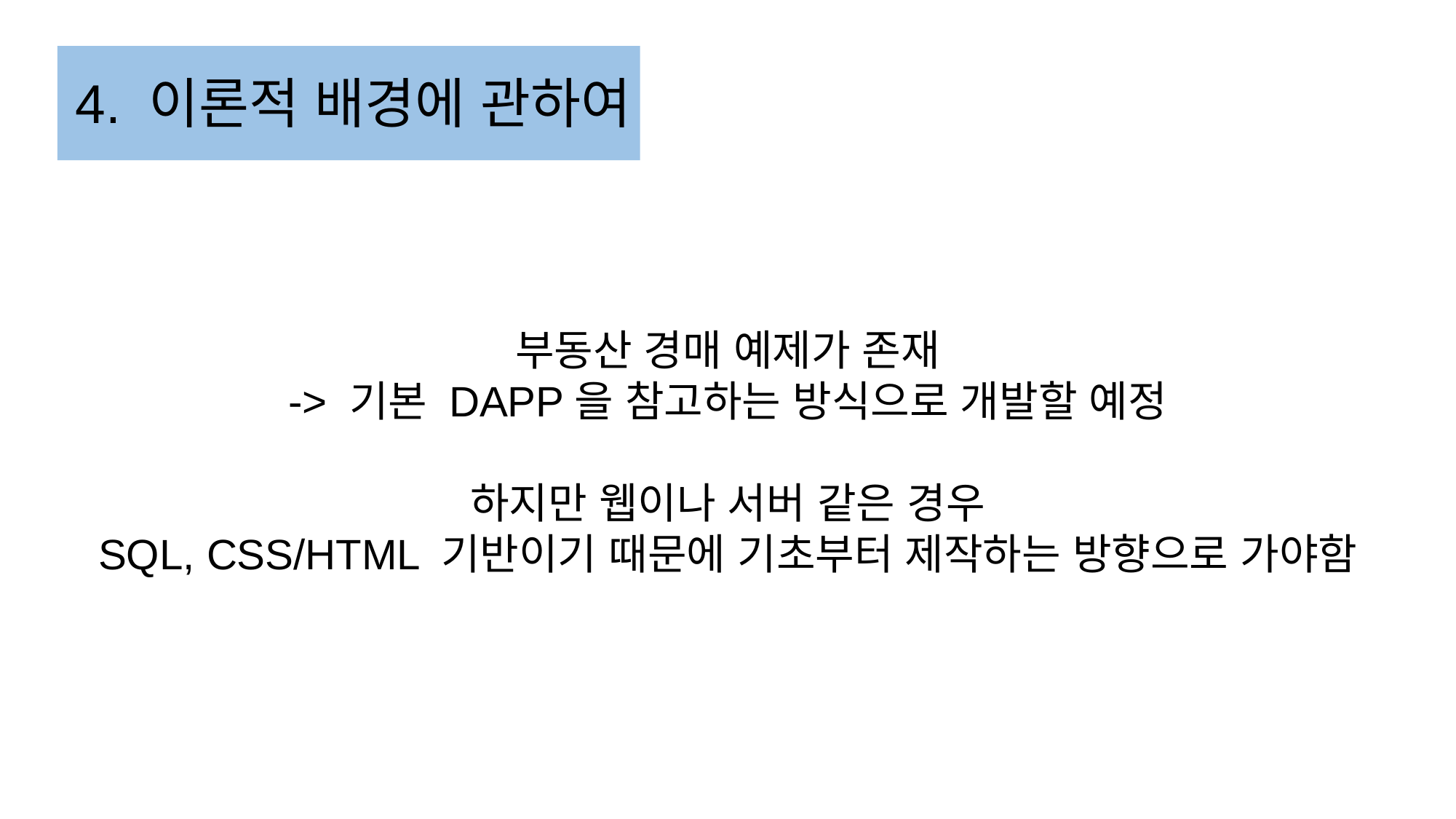

4. 이론적 배경에 관하여
부동산 경매 예제가 존재
-> 기본 DAPP을 참고하는 방식으로 개발할 예정

하지만 웹이나 서버 같은 경우
SQL, CSS/HTML 기반이기 때문에 기초부터 제작하는 방향으로 가야함